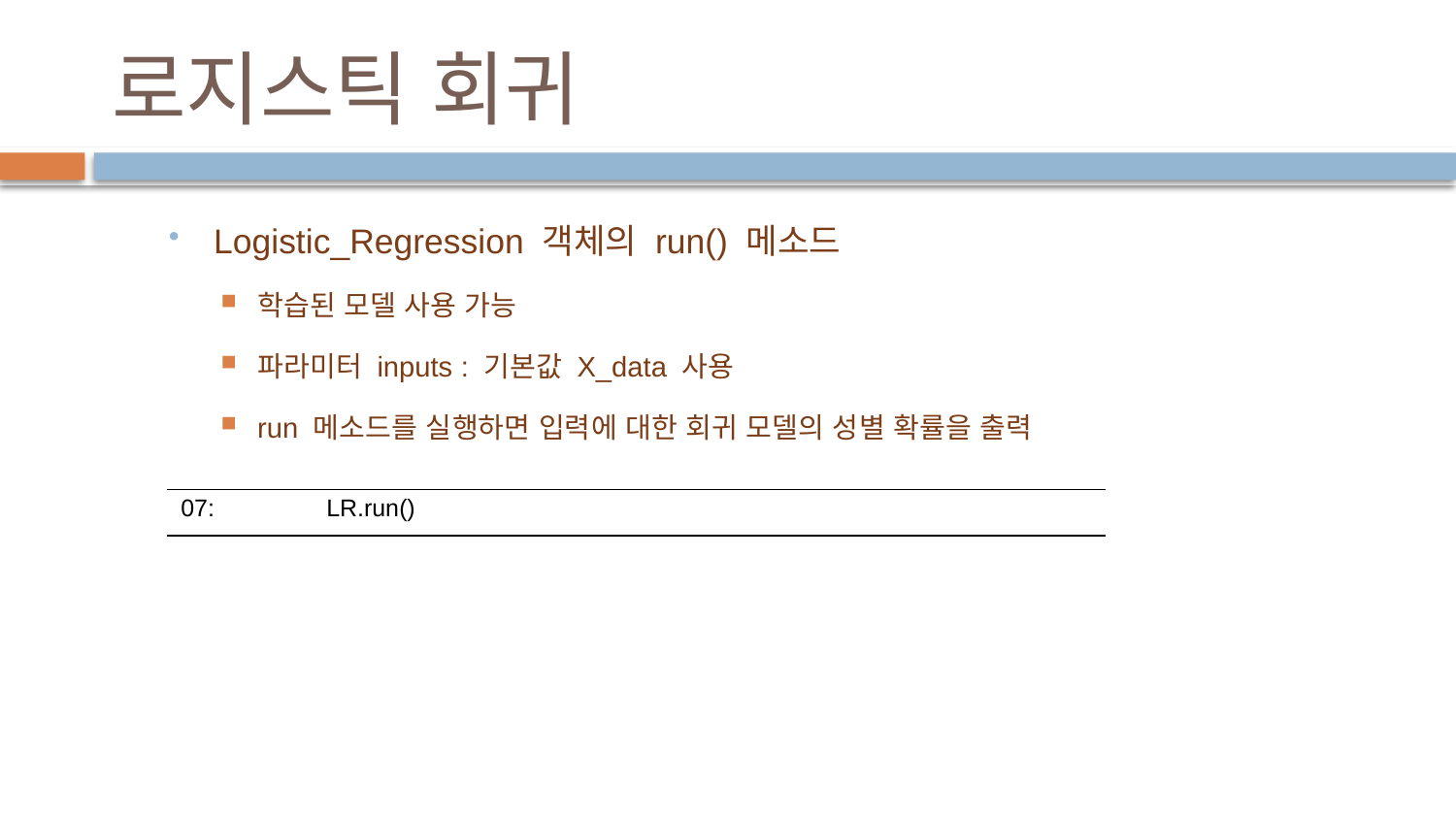

# 로지스틱 회귀
Logistic_Regression 객체의 run() 메소드
학습된 모델 사용 가능
파라미터 inputs : 기본값 X_data 사용
run 메소드를 실행하면 입력에 대한 회귀 모델의 성별 확률을 출력
| 07: LR.run() |
| --- |